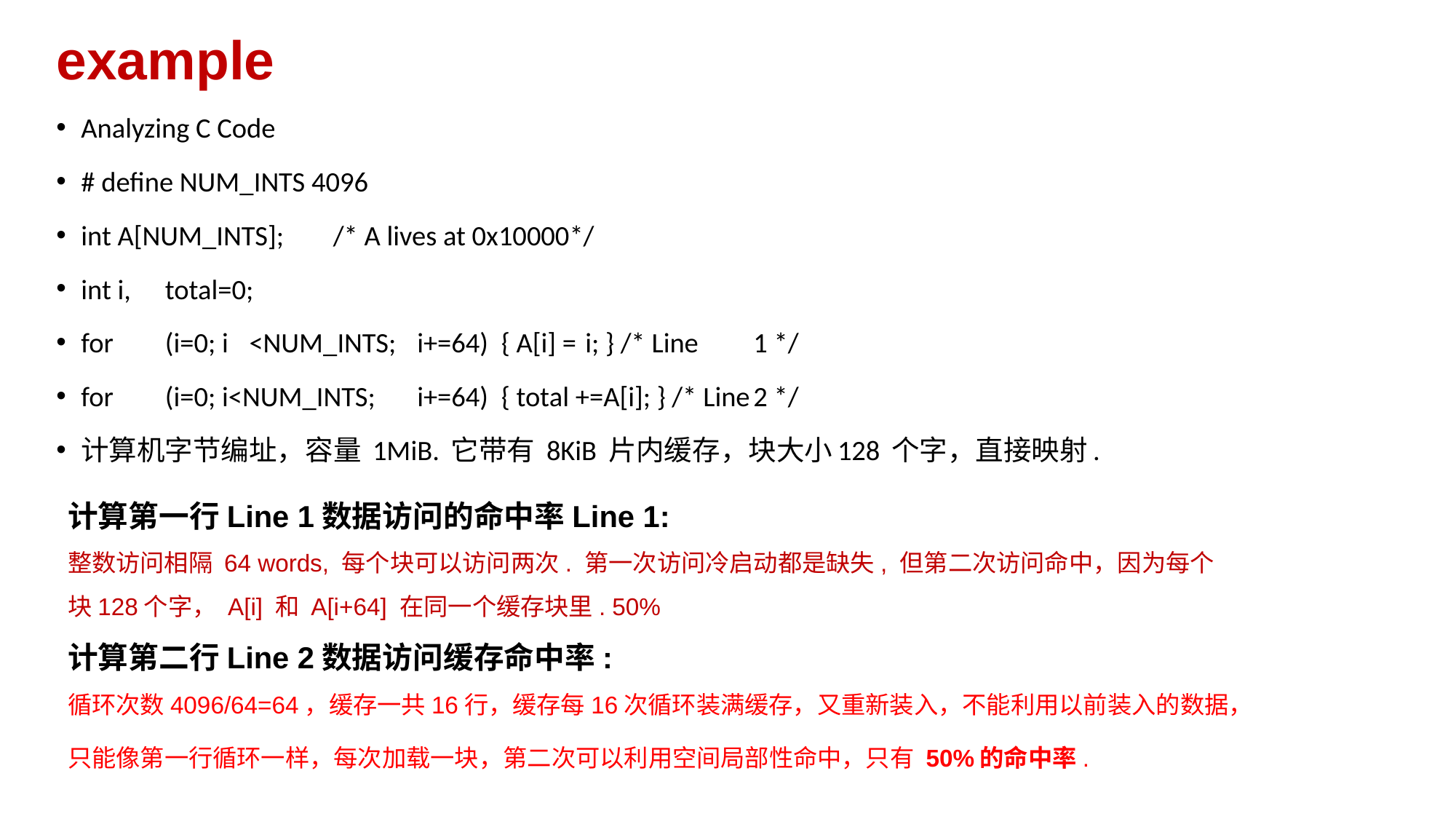

# example
Analyzing C Code
# define NUM_INTS 4096
int A[NUM_INTS];	/* A lives at 0x10000*/
int i,	total=0;
for	(i=0; i	<NUM_INTS;	i+=64)	{ A[i] =	i; } /* Line	1 */
for	(i=0; i<NUM_INTS;	i+=64)	{ total +=A[i]; } /* Line	2 */
计算机字节编址，容量 1MiB. 它带有 8KiB 片内缓存，块大小128 个字，直接映射.

计算第一行Line 1数据访问的命中率Line 1:
整数访问相隔 64 words, 每个块可以访问两次. 第一次访问冷启动都是缺失, 但第二次访问命中，因为每个块128个字， A[i] 和 A[i+64] 在同一个缓存块里. 50%
计算第二行Line 2数据访问缓存命中率:
循环次数4096/64=64，缓存一共16行，缓存每16次循环装满缓存，又重新装入，不能利用以前装入的数据，只能像第一行循环一样，每次加载一块，第二次可以利用空间局部性命中，只有 50%的命中率.